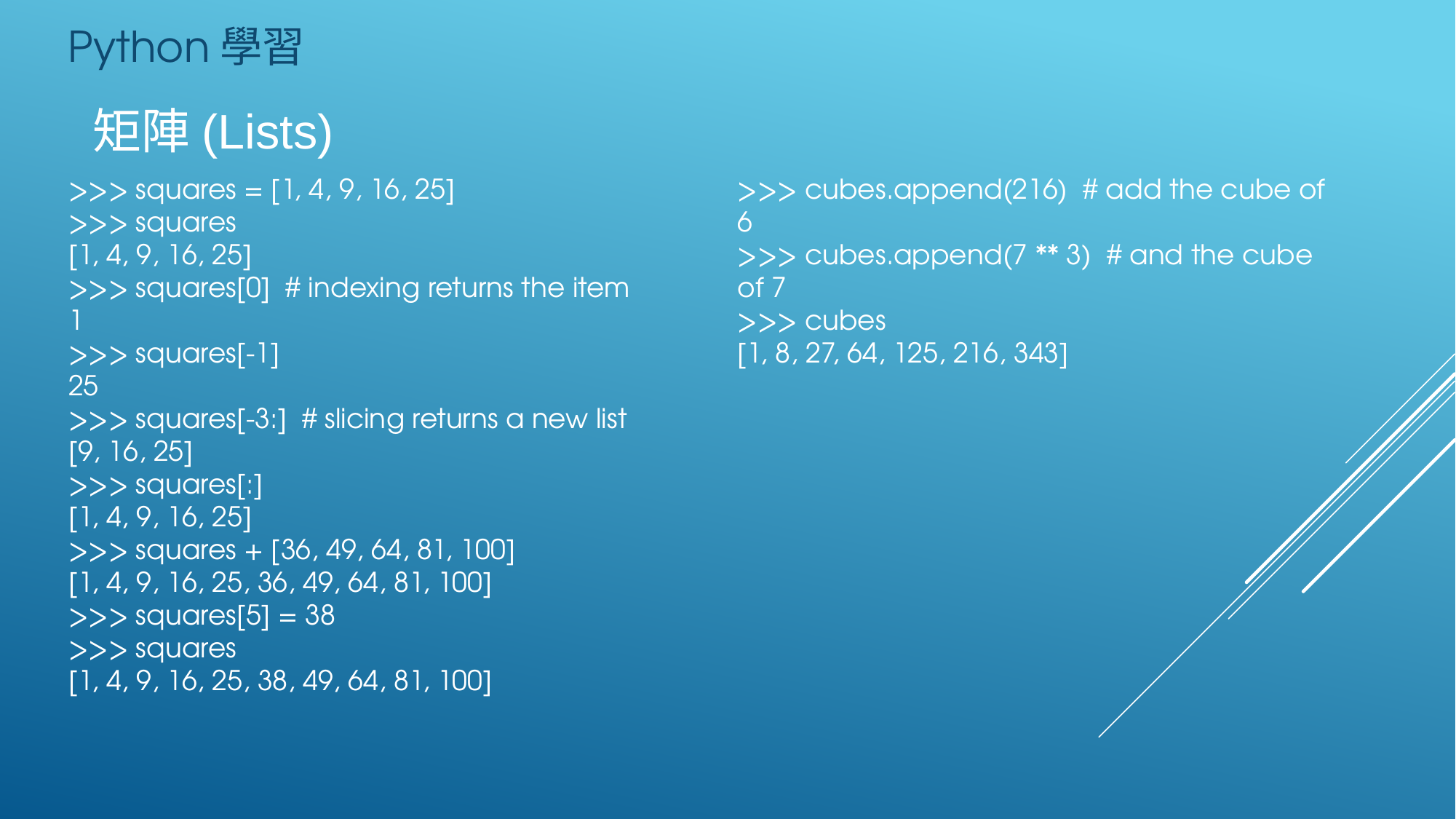

Python學習
矩陣(Lists)
>>> squares = [1, 4, 9, 16, 25]
>>> squares
[1, 4, 9, 16, 25]
>>> squares[0]  # indexing returns the item
1
>>> squares[-1]
25
>>> squares[-3:]  # slicing returns a new list
[9, 16, 25]
>>> squares[:]
[1, 4, 9, 16, 25]
>>> squares + [36, 49, 64, 81, 100]
[1, 4, 9, 16, 25, 36, 49, 64, 81, 100]
>>> squares[5] = 38
>>> squares
[1, 4, 9, 16, 25, 38, 49, 64, 81, 100]

>>> cubes.append(216)  # add the cube of 6
>>> cubes.append(7 ** 3)  # and the cube of 7
>>> cubes
[1, 8, 27, 64, 125, 216, 343]